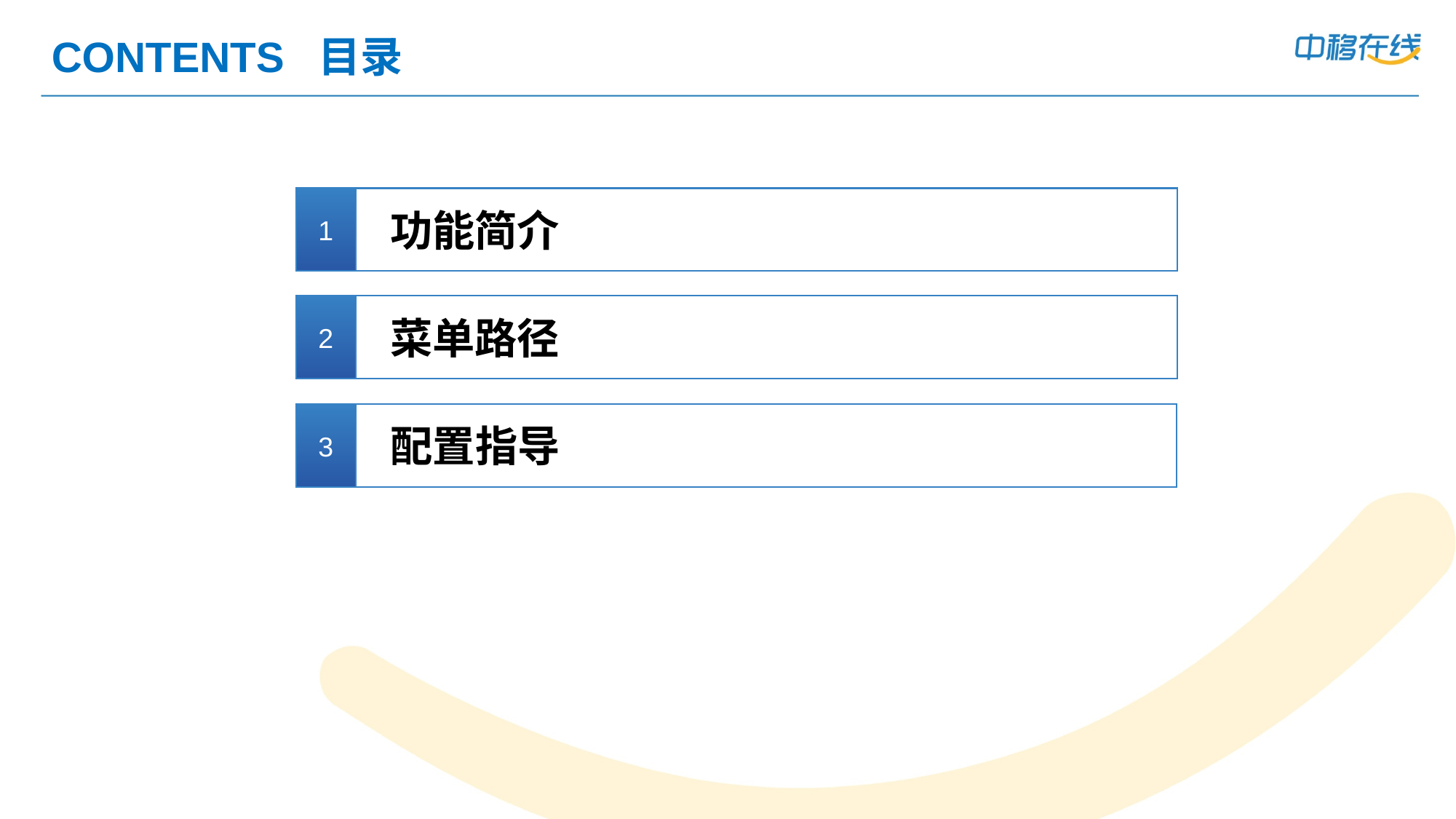

# CONTENTS  目录

1
功能简介

2
菜单路径

3
配置指导